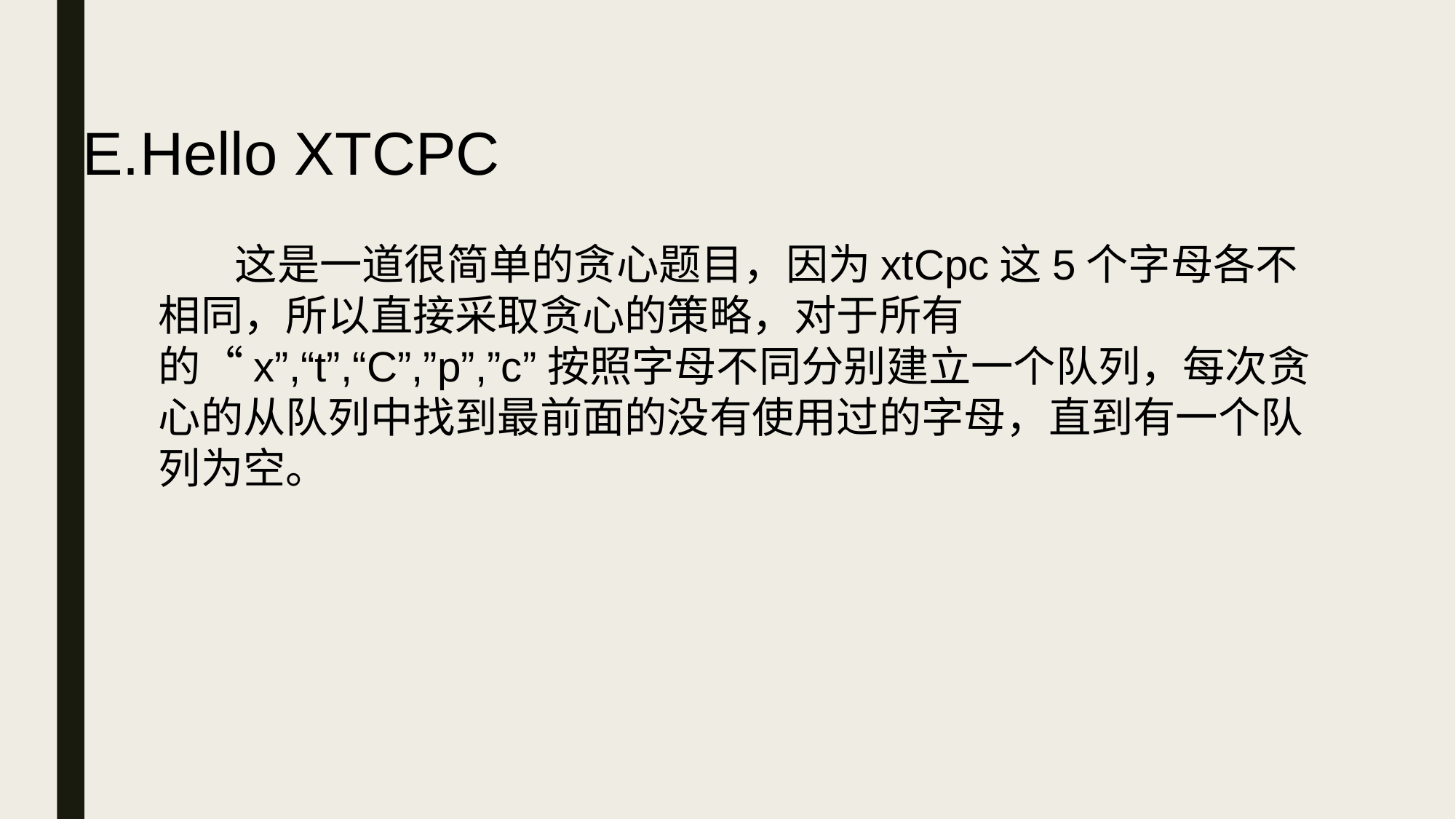

E.Hello XTCPC
       这是一道很简单的贪心题目，因为xtCpc这5个字母各不相同，所以直接采取贪心的策略，对于所有的“x”,“t”,“C”,”p”,”c”按照字母不同分别建立一个队列，每次贪心的从队列中找到最前面的没有使用过的字母，直到有一个队列为空。